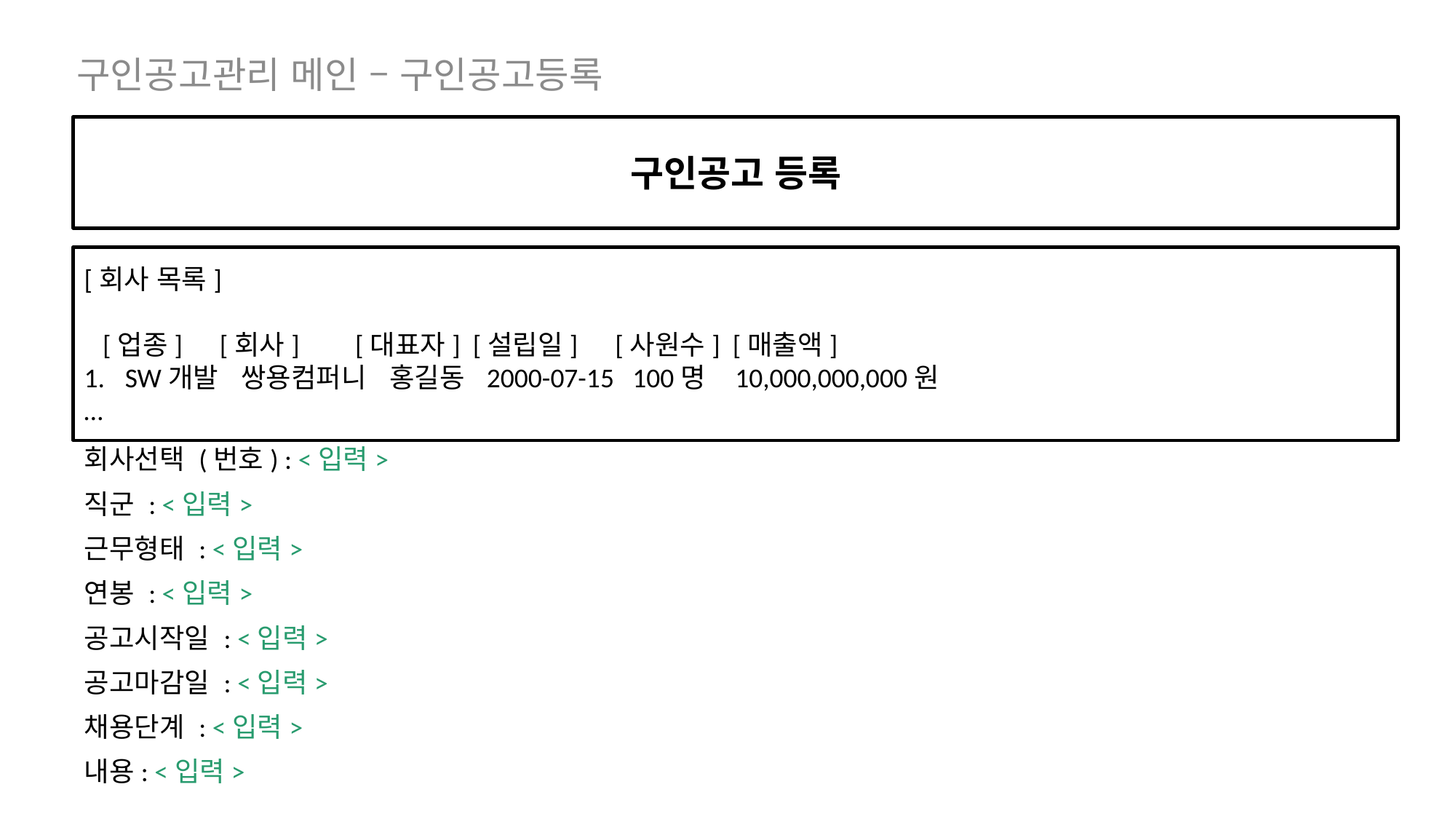

구인공고관리 메인 – 구인공고등록
구인공고 등록
[회사 목록]

   [업종]      [회사]         [대표자]  [설립일]      [사원수]  [매출액]
SW개발   쌍용컴퍼니   홍길동  2000-07-15   100명   10,000,000,000원
…
회사선택 (번호) : <입력>
직군 : <입력>
근무형태 : <입력>
연봉 : <입력>
공고시작일 : <입력>
공고마감일 : <입력>
채용단계 : <입력>
내용: <입력>